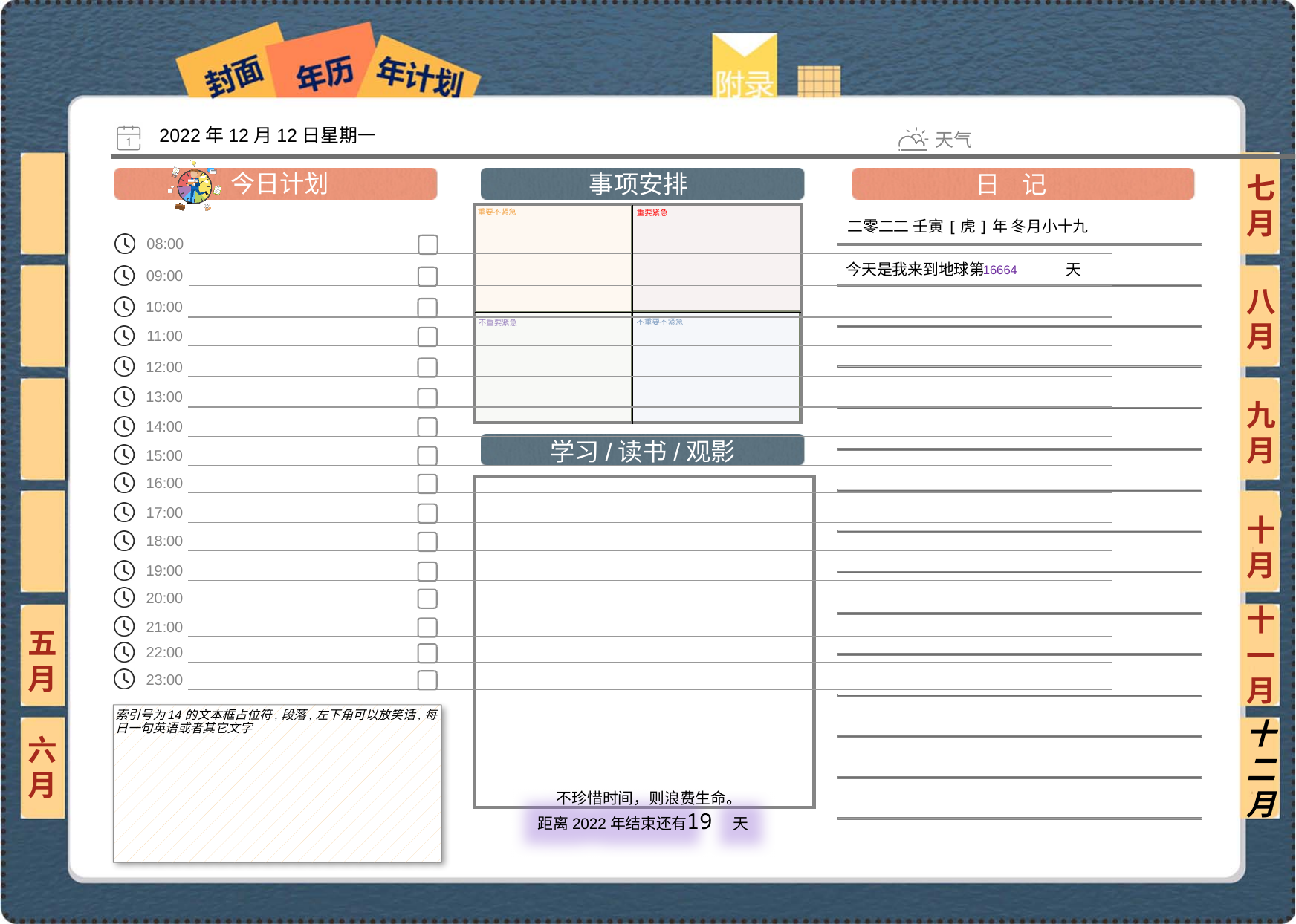

2022年12月12日星期一
七月
二零二二 壬寅[虎]年 冬月小十九
16664
八月
九月
十月
十一月
五月
索引号为14的文本框占位符,段落,左下角可以放笑话,每日一句英语或者其它文字
六月
十二月
19
 不珍惜时间，则浪费生命。